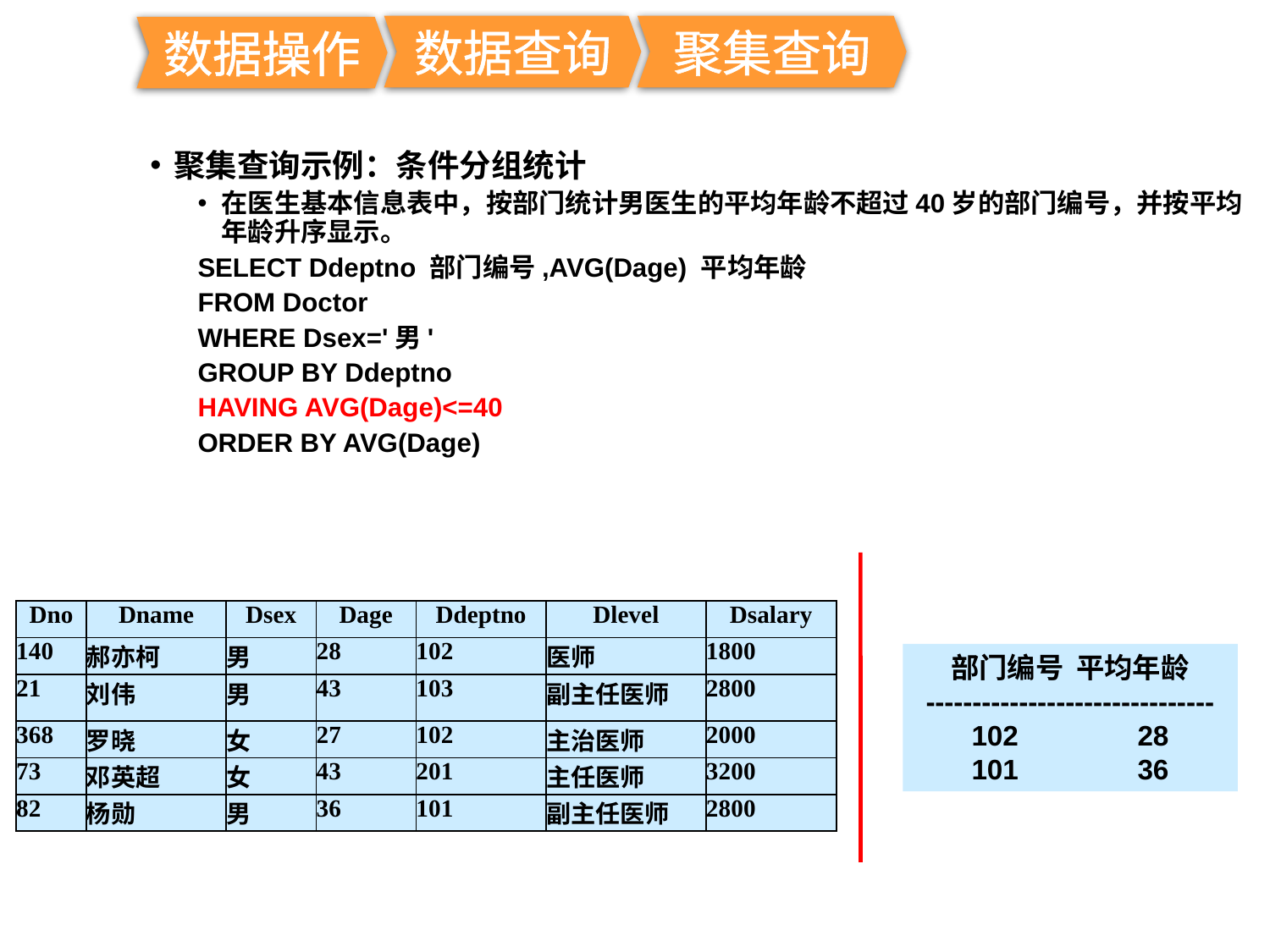

数据查询
聚集查询
数据操作

聚集查询示例：条件分组统计
在医生基本信息表中，按部门统计男医生的平均年龄不超过40岁的部门编号，并按平均年龄升序显示。
SELECT Ddeptno 部门编号,AVG(Dage) 平均年龄
FROM Doctor
WHERE Dsex='男'
GROUP BY Ddeptno
HAVING AVG(Dage)<=40
ORDER BY AVG(Dage)

| Dno | Dname | Dsex | Dage | Ddeptno | Dlevel | Dsalary |
| --- | --- | --- | --- | --- | --- | --- |
| 140 | 郝亦柯 | 男 | 28 | 102 | 医师 | 1800 |
| 21 | 刘伟 | 男 | 43 | 103 | 副主任医师 | 2800 |
| 368 | 罗晓 | 女 | 27 | 102 | 主治医师 | 2000 |
| 73 | 邓英超 | 女 | 43 | 201 | 主任医师 | 3200 |
| 82 | 杨勋 | 男 | 36 | 101 | 副主任医师 | 2800 |
部门编号  平均年龄
-------------------------------
102 	     28
101	     36